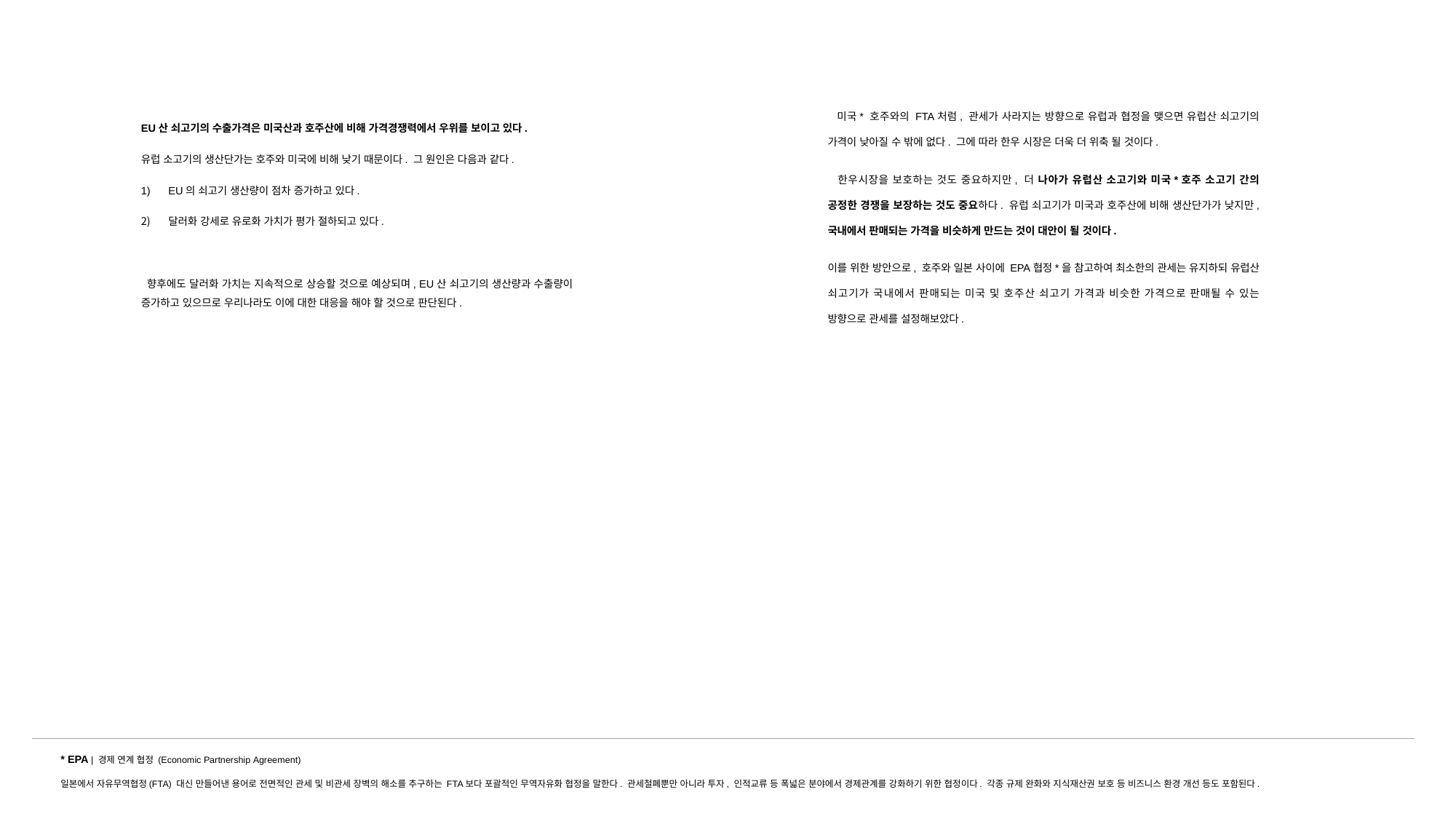

미국* 호주와의 FTA처럼, 관세가 사라지는 방향으로 유럽과 협정을 맺으면 유럽산 쇠고기의 가격이 낮아질 수 밖에 없다. 그에 따라 한우 시장은 더욱 더 위축 될 것이다.
  한우시장을 보호하는 것도 중요하지만, 더 나아가 유럽산 소고기와 미국*호주 소고기 간의 공정한 경쟁을 보장하는 것도 중요하다. 유럽 쇠고기가 미국과 호주산에 비해 생산단가가 낮지만, 국내에서 판매되는 가격을 비슷하게 만드는 것이 대안이 될 것이다.
이를 위한 방안으로, 호주와 일본 사이에 EPA협정*을 참고하여 최소한의 관세는 유지하되 유럽산 쇠고기가 국내에서 판매되는 미국 및 호주산 쇠고기 가격과 비슷한 가격으로 판매될 수 있는 방향으로 관세를 설정해보았다.
EU산 쇠고기의 수출가격은 미국산과 호주산에 비해 가격경쟁력에서 우위를 보이고 있다.
유럽 소고기의 생산단가는 호주와 미국에 비해 낮기 때문이다. 그 원인은 다음과 같다.
EU의 쇠고기 생산량이 점차 증가하고 있다.
달러화 강세로 유로화 가치가 평가 절하되고 있다.

 향후에도 달러화 가치는 지속적으로 상승할 것으로 예상되며, EU산 쇠고기의 생산량과 수출량이 증가하고 있으므로 우리나라도 이에 대한 대응을 해야 할 것으로 판단된다.
* EPA | 경제 연계 협정 (Economic Partnership Agreement)
일본에서 자유무역협정(FTA) 대신 만들어낸 용어로 전면적인 관세 및 비관세 장벽의 해소를 추구하는 FTA보다 포괄적인 무역자유화 협정을 말한다. 관세철폐뿐만 아니라 투자, 인적교류 등 폭넓은 분야에서 경제관계를 강화하기 위한 협정이다. 각종 규제 완화와 지식재산권 보호 등 비즈니스 환경 개선 등도 포함된다.